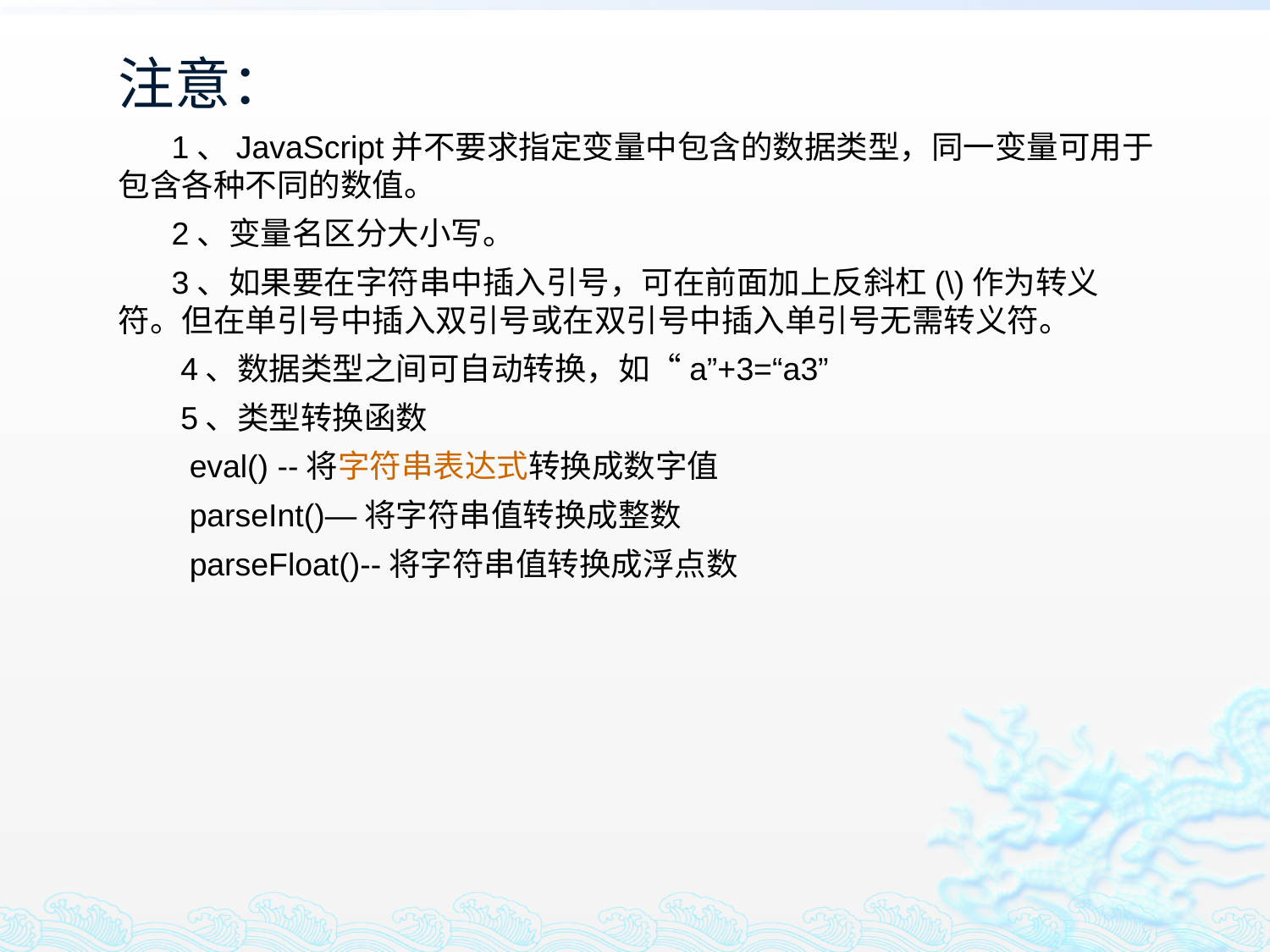

注意：
      1、JavaScript并不要求指定变量中包含的数据类型，同一变量可用于包含各种不同的数值。
      2、变量名区分大小写。
      3、如果要在字符串中插入引号，可在前面加上反斜杠(\)作为转义符。但在单引号中插入双引号或在双引号中插入单引号无需转义符。
       4、数据类型之间可自动转换，如“a”+3=“a3”
       5、类型转换函数
        eval() --将字符串表达式转换成数字值
        parseInt()—将字符串值转换成整数
        parseFloat()--将字符串值转换成浮点数